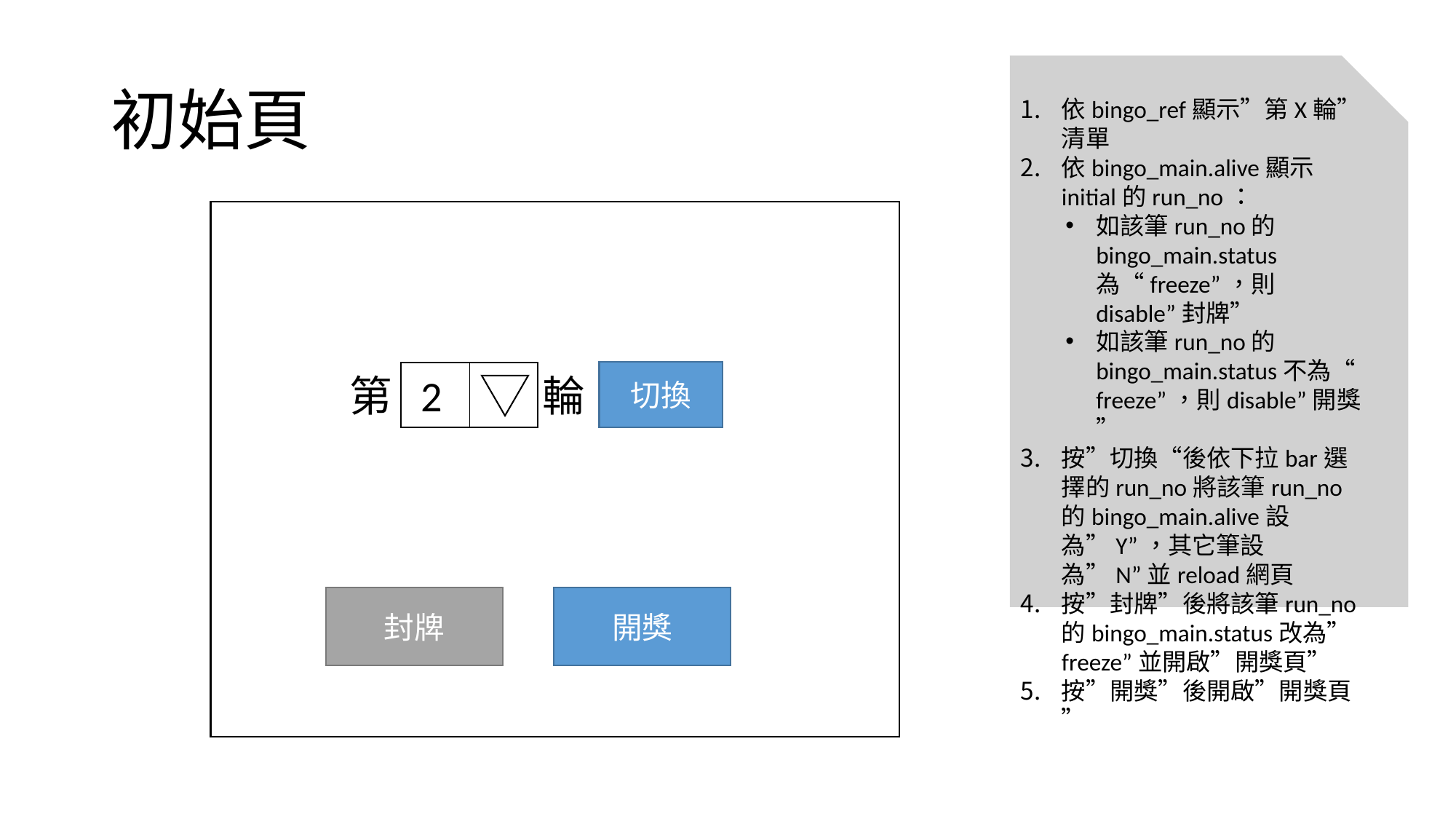

# 初始頁
依bingo_ref顯示”第X輪”清單
依bingo_main.alive顯示initial的run_no：
如該筆run_no的bingo_main.status為“freeze”，則disable”封牌”
如該筆run_no的bingo_main.status不為“freeze”，則disable”開獎”
按”切換“後依下拉bar選擇的run_no將該筆run_no的bingo_main.alive設為”Y”，其它筆設為”N”並reload網頁
按”封牌”後將該筆run_no的bingo_main.status改為”freeze”並開啟”開獎頁”
按”開獎”後開啟”開獎頁”

切換
 2
第                輪

封牌
開獎